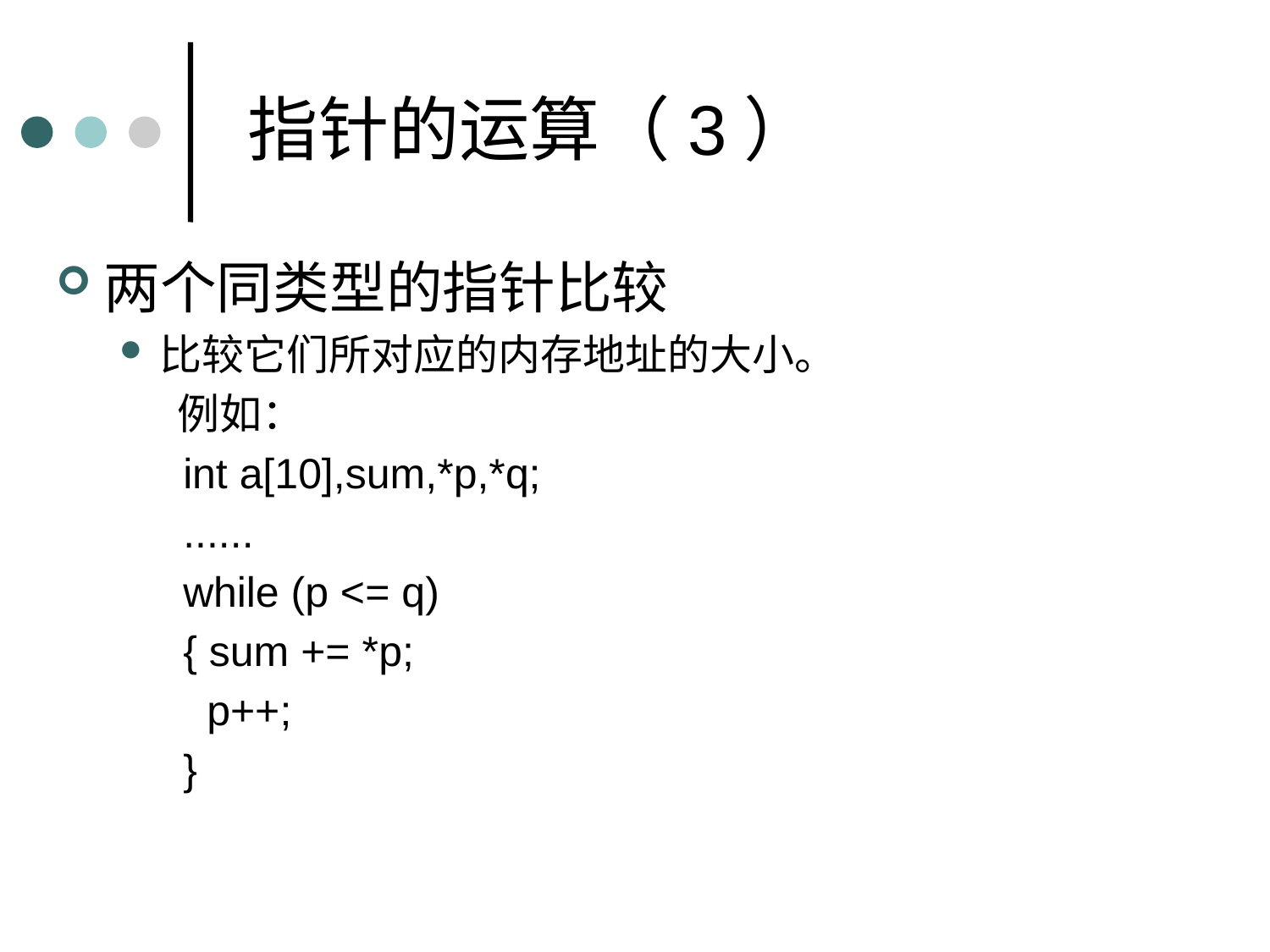

指针的运算（3）
两个同类型的指针比较
比较它们所对应的内存地址的大小。
     例如：
int a[10],sum,*p,*q;
......
while (p <= q)
{ sum += *p;
  p++;
}